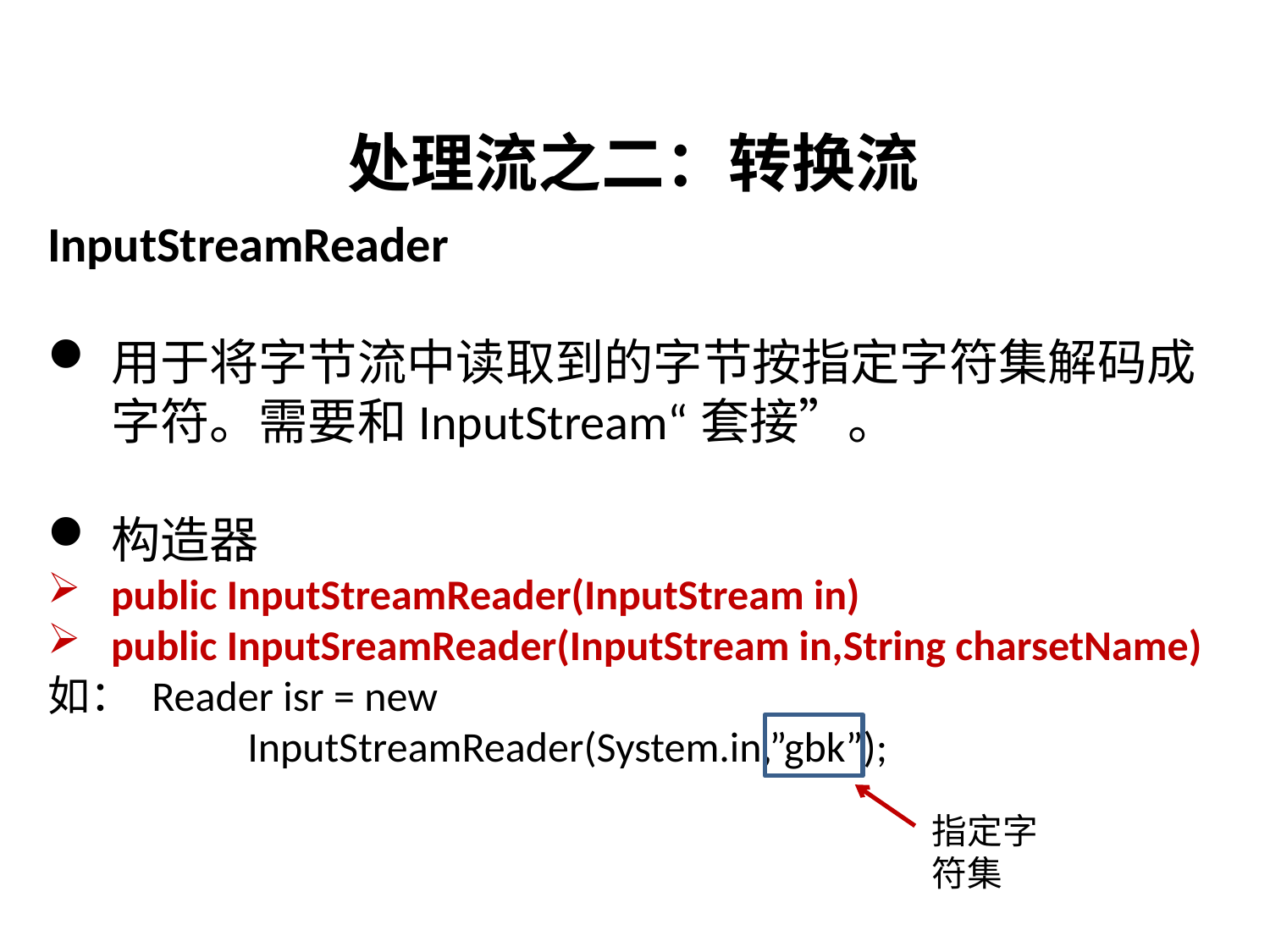

处理流之二：转换流
InputStreamReader

用于将字节流中读取到的字节按指定字符集解码成字符。需要和InputStream“套接”。

构造器
public InputStreamReader(InputStream in)
public InputSreamReader(InputStream in,String charsetName)
如： Reader isr = new
                     InputStreamReader(System.in,”gbk”);

指定字符集